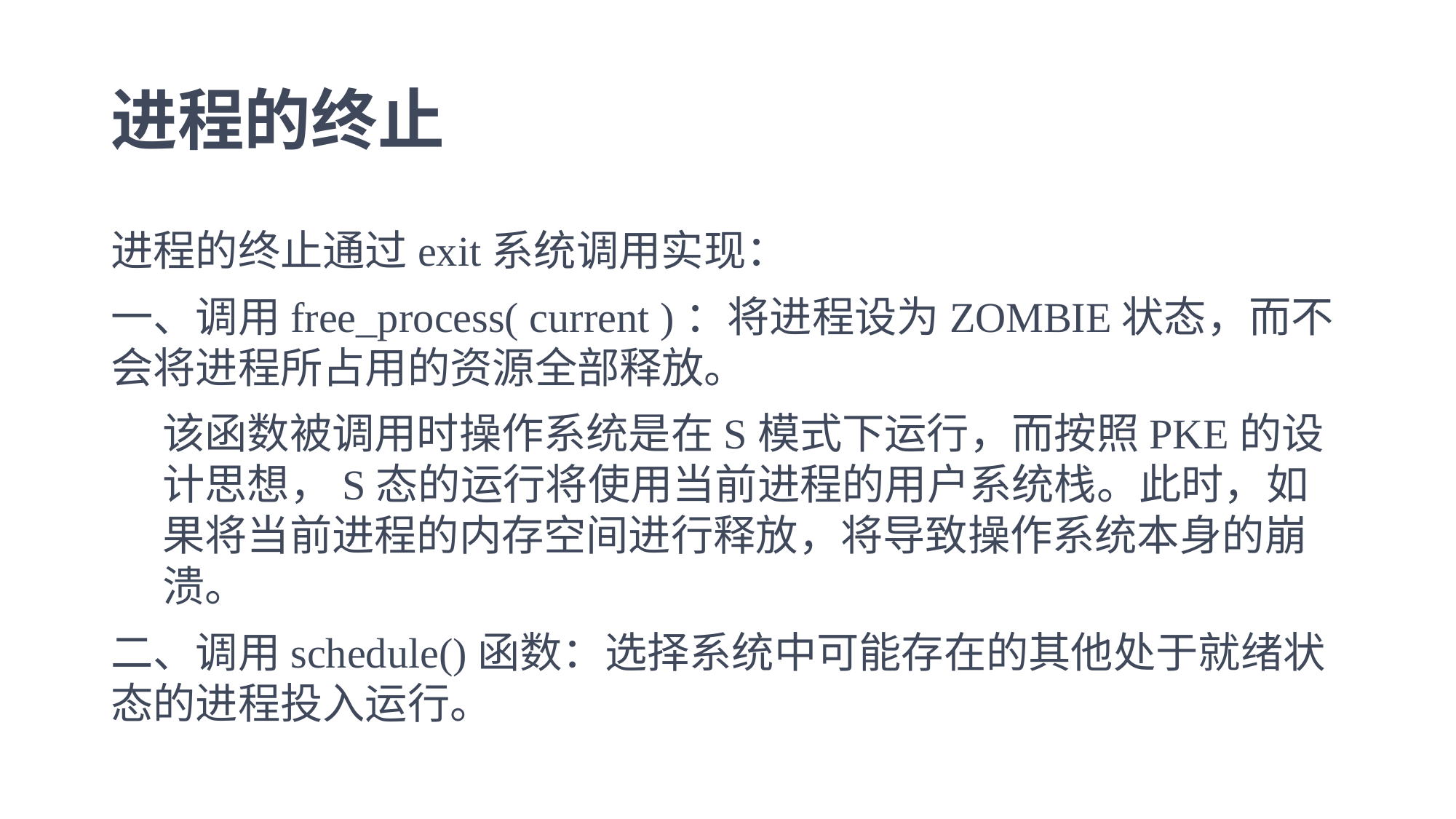

# 进程的终止
进程的终止通过exit系统调用实现：
一、调用free_process( current )：将进程设为ZOMBIE状态，而不会将进程所占用的资源全部释放。
该函数被调用时操作系统是在S模式下运行，而按照PKE的设计思想，S态的运行将使用当前进程的用户系统栈。此时，如果将当前进程的内存空间进行释放，将导致操作系统本身的崩溃。
二、调用schedule()函数：选择系统中可能存在的其他处于就绪状态的进程投入运行。